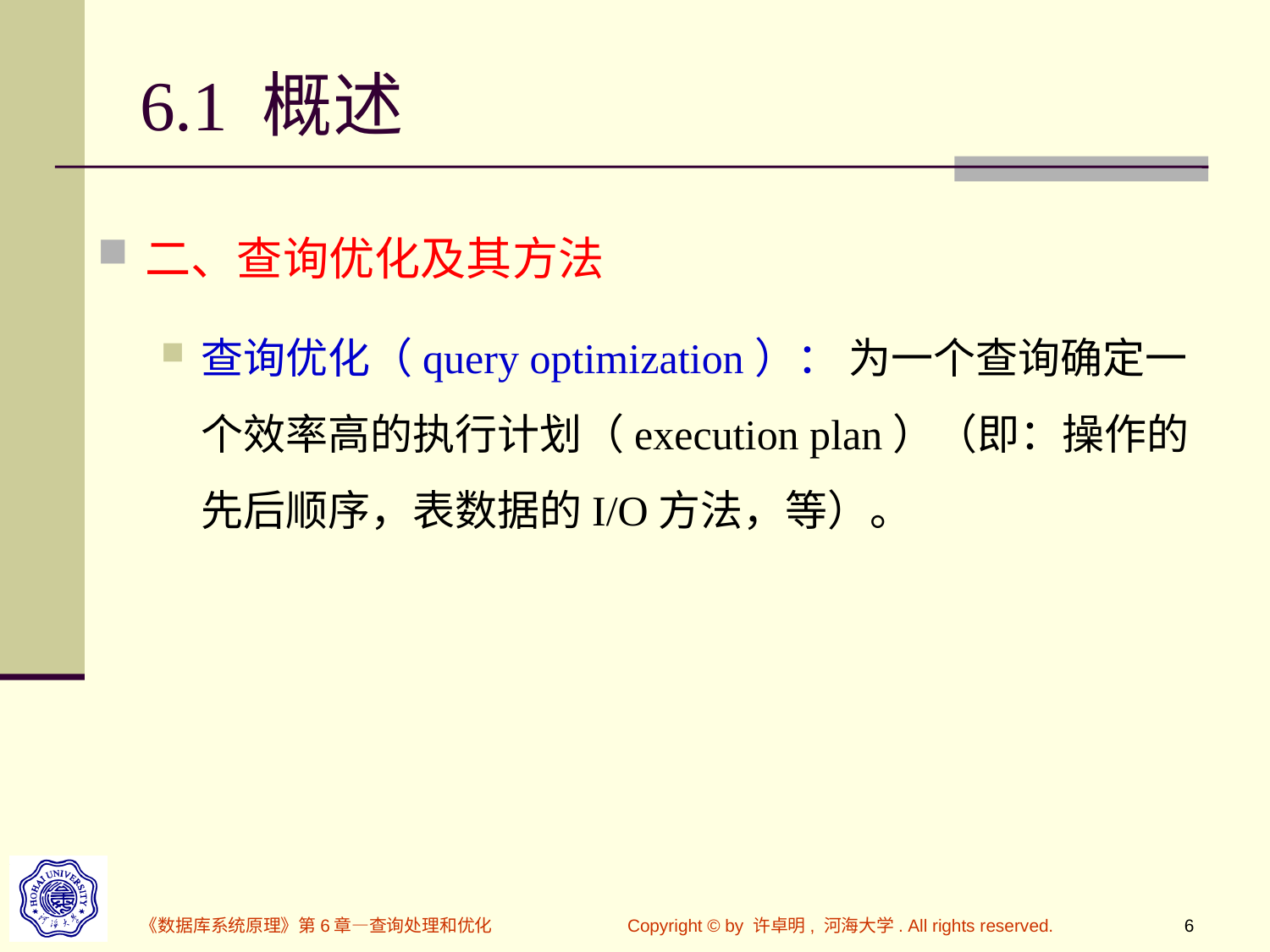

# 6.1 概述
二、查询优化及其方法
查询优化（query optimization）： 为一个查询确定一个效率高的执行计划（execution plan）（即：操作的先后顺序，表数据的I/O方法，等）。
《数据库系统原理》第6章—查询处理和优化
Copyright © by 许卓明, 河海大学. All rights reserved.
6